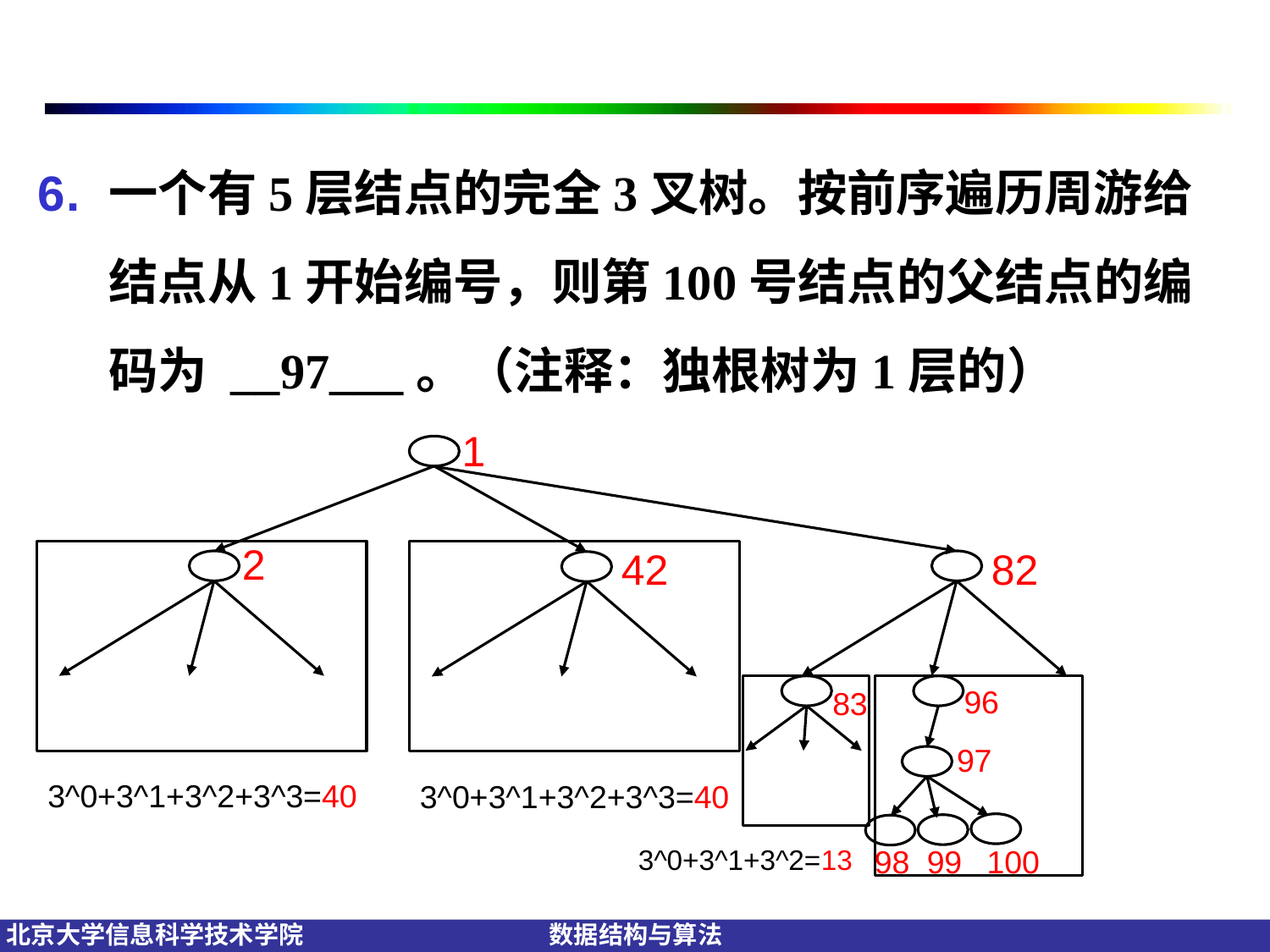

#
一个有5层结点的完全3叉树。按前序遍历周游给结点从1开始编号，则第100号结点的父结点的编码为 __97___。（注释：独根树为1层的）

1

2
82
42

96
83
97

3^0+3^1+3^2+3^3=40
3^0+3^1+3^2+3^3=40

98
99
100
3^0+3^1+3^2=13